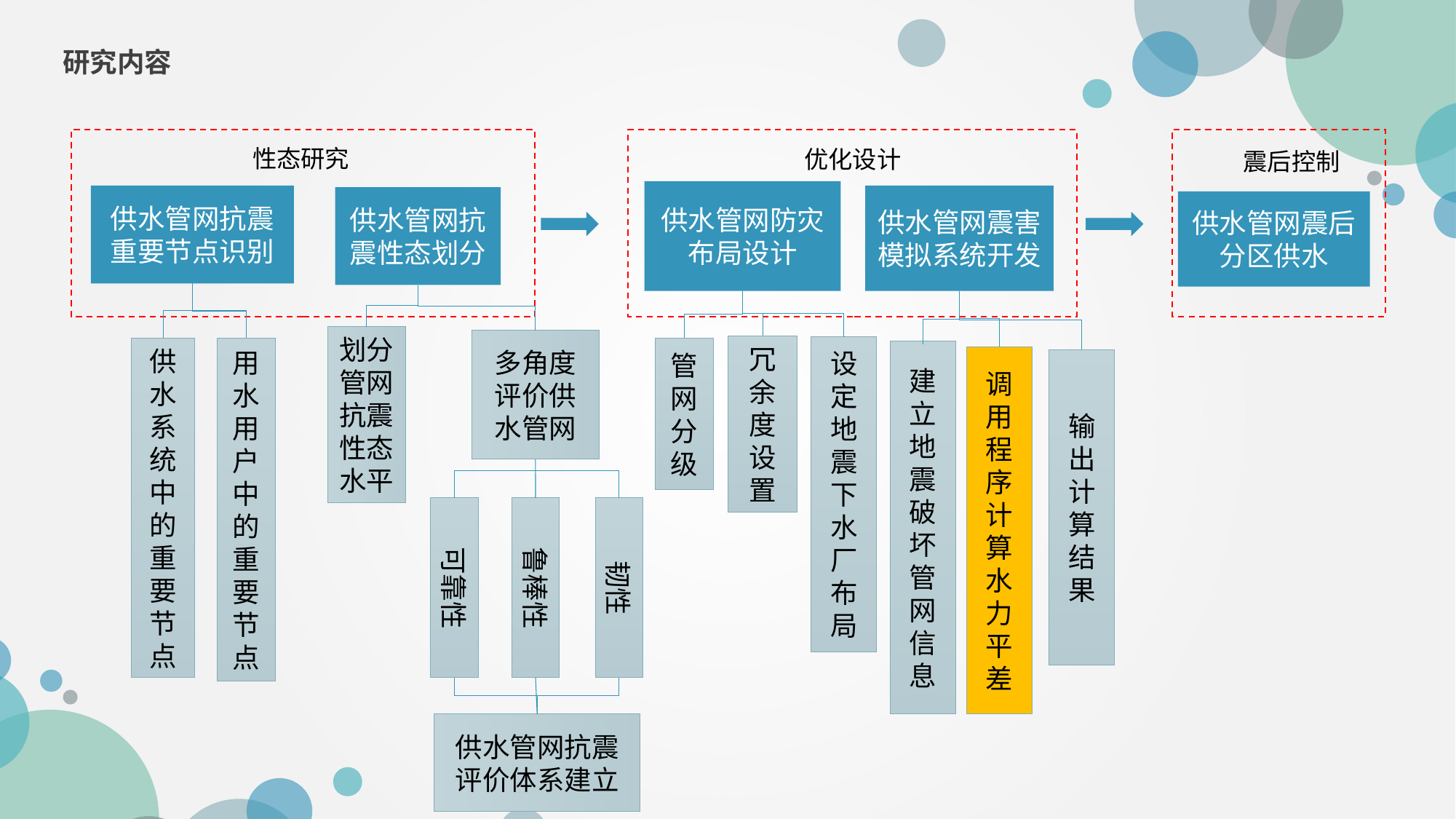

研究内容

性态研究
优化设计
震后控制
供水管网防灾布局设计
供水管网抗震重要节点识别
供水管网震害模拟系统开发
供水管网抗震性态划分
供水管网震后分区供水

多角度评价供水管网
划分管网抗震性态水平
用水用户中的重要节点
供水系统中的重要节点
冗余度设置
设定地震下水厂布局
管网分级
建立地震破坏管网信息
调用程序计算水力平差
输出计算结果
韧性
鲁棒性
可靠性
供水管网抗震评价体系建立